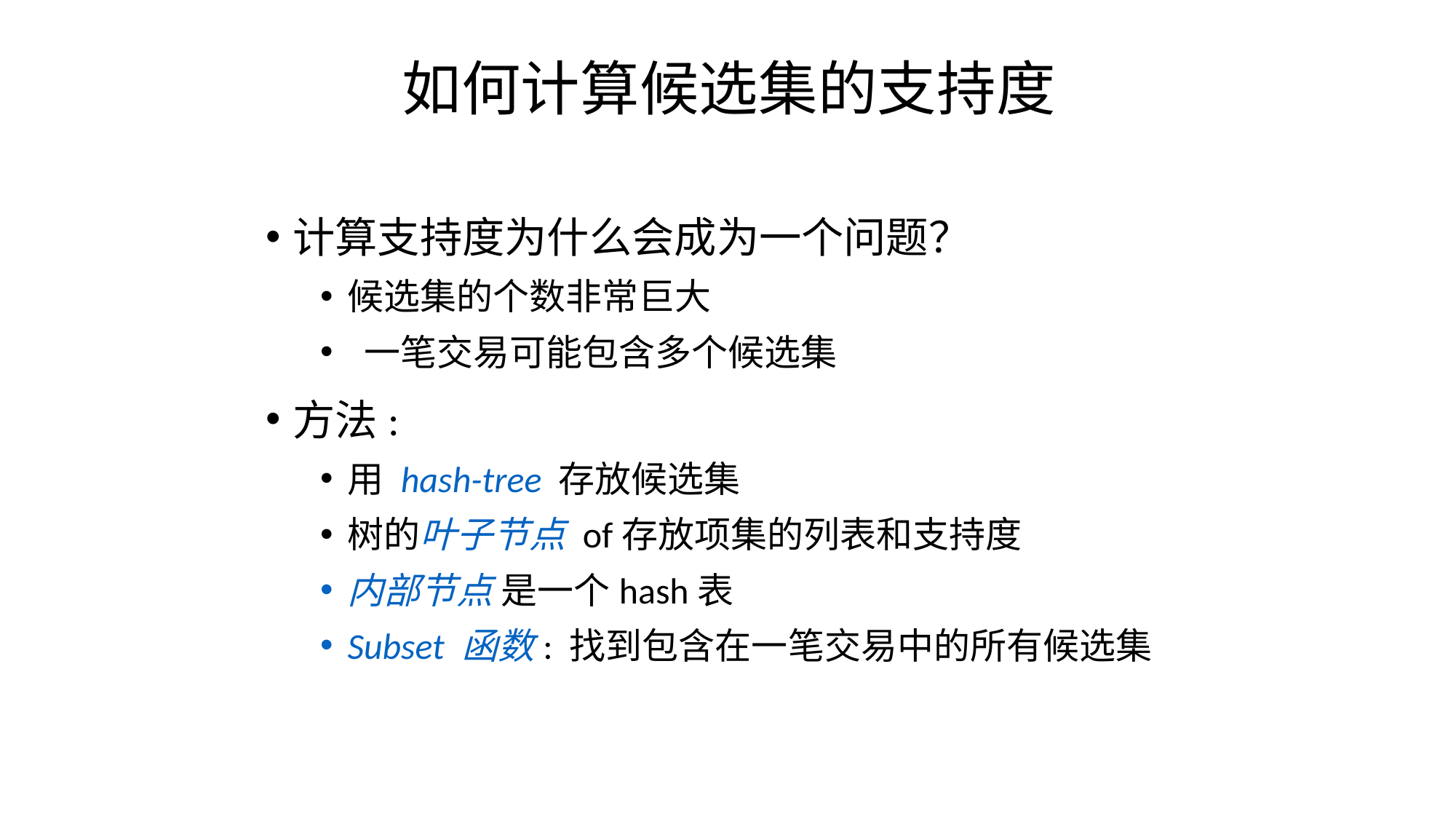

# 如何计算候选集的支持度
计算支持度为什么会成为一个问题？
候选集的个数非常巨大
 一笔交易可能包含多个候选集
方法:
用 hash-tree 存放候选集
树的叶子节点 of存放项集的列表和支持度
内部节点 是一个hash表
Subset 函数: 找到包含在一笔交易中的所有候选集